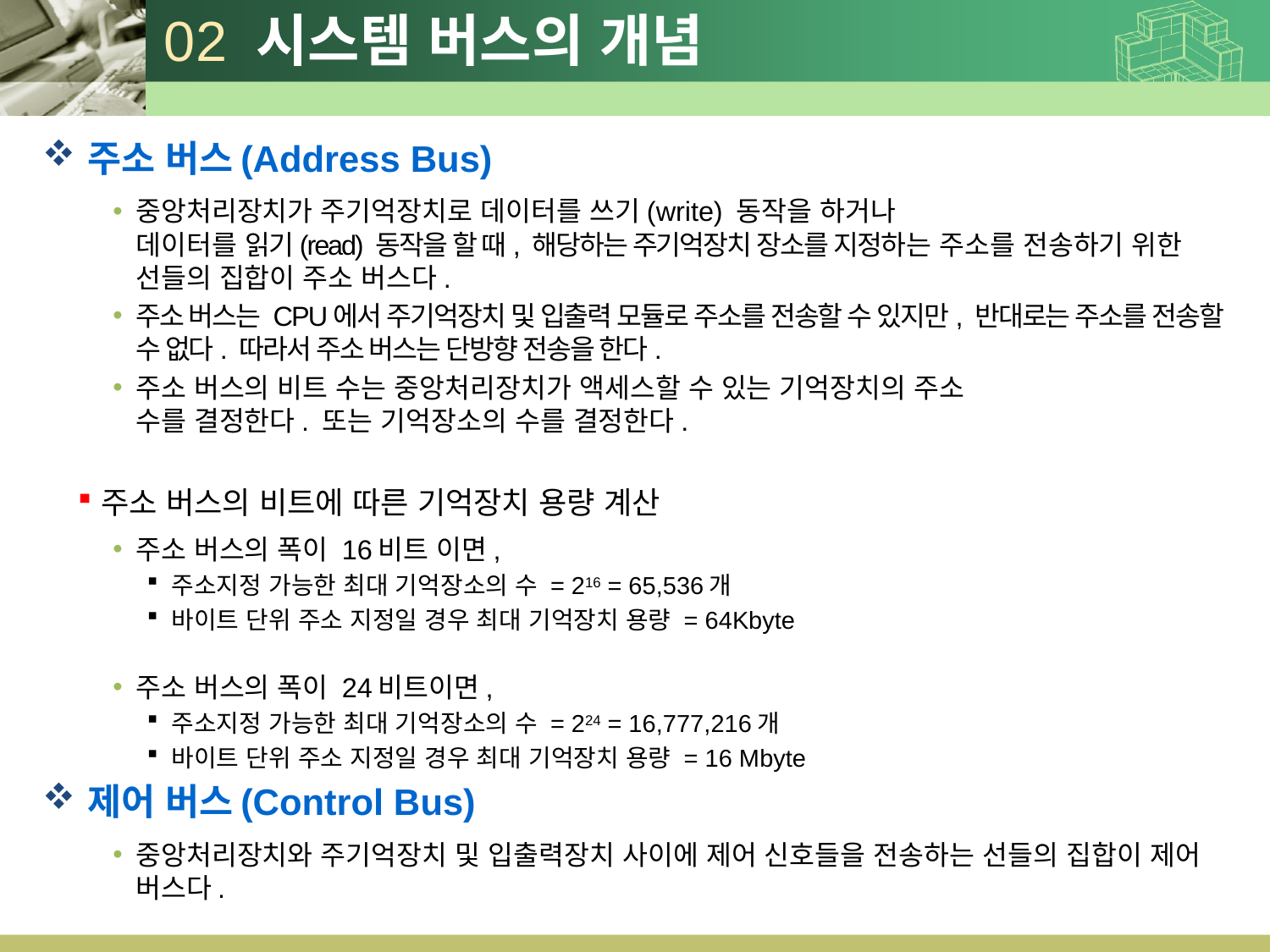

# 02 시스템 버스의 개념
주소 버스(Address Bus)
중앙처리장치가 주기억장치로 데이터를 쓰기(write) 동작을 하거나
데이터를 읽기(read) 동작을 할 때, 해당하는 주기억장치 장소를 지정하는 주소를 전송하기 위한 선들의 집합이 주소 버스다.
주소 버스는 CPU에서 주기억장치 및 입출력 모듈로 주소를 전송할 수 있지만, 반대로는 주소를 전송할 수 없다. 따라서 주소 버스는 단방향 전송을 한다.
주소 버스의 비트 수는 중앙처리장치가 액세스할 수 있는 기억장치의 주소
수를 결정한다. 또는 기억장소의 수를 결정한다.

주소 버스의 비트에 따른 기억장치 용량 계산
주소 버스의 폭이 16비트 이면,
주소지정 가능한 최대 기억장소의 수 = 216 = 65,536개
바이트 단위 주소 지정일 경우 최대 기억장치 용량 = 64Kbyte

주소 버스의 폭이 24비트이면,
주소지정 가능한 최대 기억장소의 수 = 224 = 16,777,216개
바이트 단위 주소 지정일 경우 최대 기억장치 용량 = 16 Mbyte
제어 버스(Control Bus)
중앙처리장치와 주기억장치 및 입출력장치 사이에 제어 신호들을 전송하는 선들의 집합이 제어 버스다.